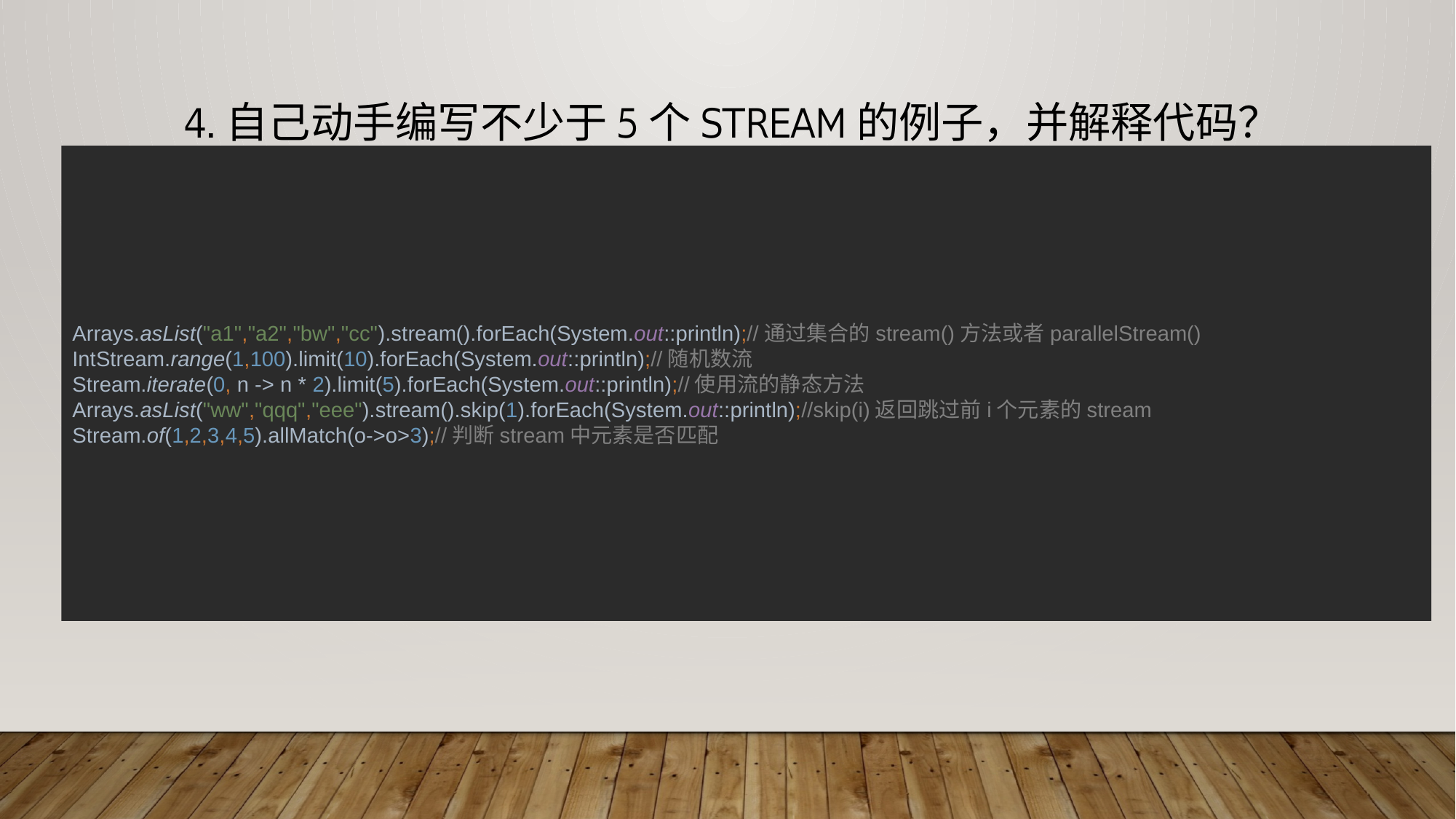

# 4.自己动手编写不少于5个Stream的例子，并解释代码？
Arrays.asList("a1","a2","bw","cc").stream().forEach(System.out::println);//通过集合的stream()方法或者parallelStream()
IntStream.range(1,100).limit(10).forEach(System.out::println);//随机数流
Stream.iterate(0, n -> n * 2).limit(5).forEach(System.out::println);//使用流的静态方法
Arrays.asList("ww","qqq","eee").stream().skip(1).forEach(System.out::println);//skip(i)返回跳过前i个元素的stream
Stream.of(1,2,3,4,5).allMatch(o->o>3);//判断stream中元素是否匹配